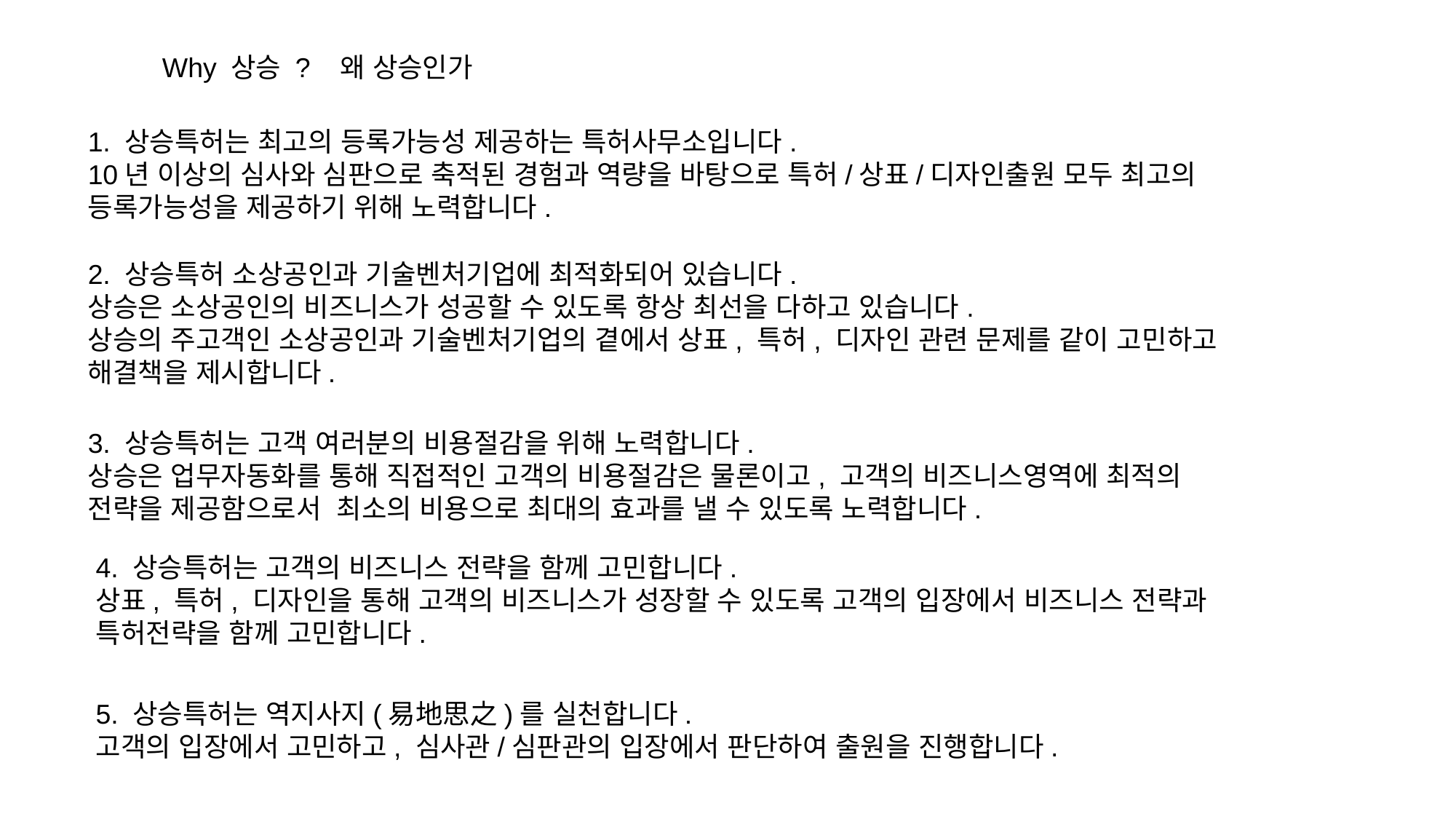

Why 상승 ?   왜 상승인가
1. 상승특허는 최고의 등록가능성 제공하는 특허사무소입니다.
10년 이상의 심사와 심판으로 축적된 경험과 역량을 바탕으로 특허/상표/디자인출원 모두 최고의 등록가능성을 제공하기 위해 노력합니다.
2. 상승특허 소상공인과 기술벤처기업에 최적화되어 있습니다.
상승은 소상공인의 비즈니스가 성공할 수 있도록 항상 최선을 다하고 있습니다.
상승의 주고객인 소상공인과 기술벤처기업의 곁에서 상표, 특허, 디자인 관련 문제를 같이 고민하고 해결책을 제시합니다.
3. 상승특허는 고객 여러분의 비용절감을 위해 노력합니다.
상승은 업무자동화를 통해 직접적인 고객의 비용절감은 물론이고, 고객의 비즈니스영역에 최적의 전략을 제공함으로서  최소의 비용으로 최대의 효과를 낼 수 있도록 노력합니다.
4. 상승특허는 고객의 비즈니스 전략을 함께 고민합니다.
상표, 특허, 디자인을 통해 고객의 비즈니스가 성장할 수 있도록 고객의 입장에서 비즈니스 전략과 특허전략을 함께 고민합니다.
5. 상승특허는 역지사지(易地思之)를 실천합니다.
고객의 입장에서 고민하고, 심사관/심판관의 입장에서 판단하여 출원을 진행합니다.